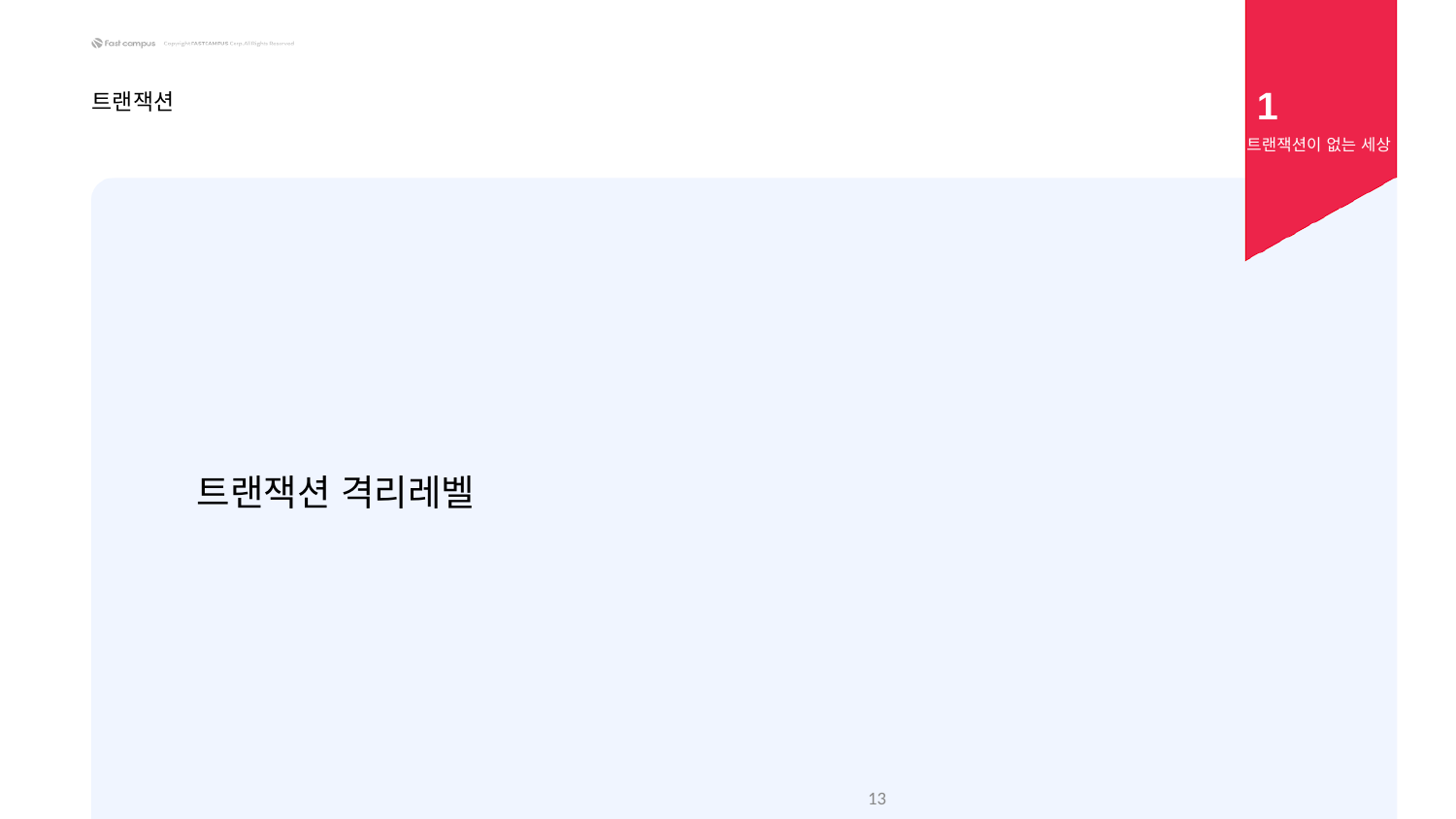

1
트랜잭션
트랜잭션이 없는 세상
트랜잭션 격리레벨
13